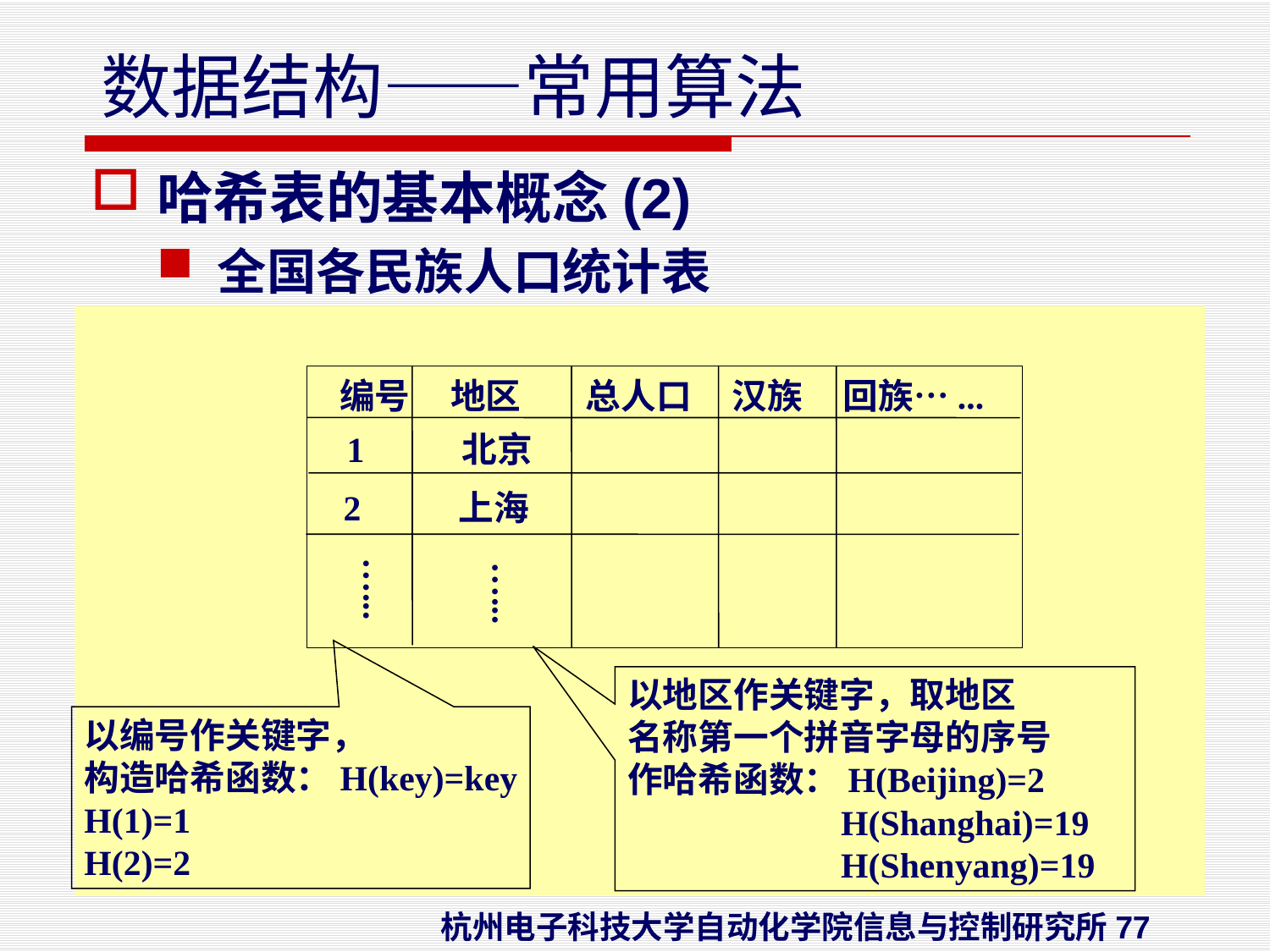

哈希表的基本概念(2)
全国各民族人口统计表

编号     地区        总人口     汉族     回族…...

1          北京

2          上海

…...
…...

以地区作关键字，取地区
名称第一个拼音字母的序号
作哈希函数：H(Beijing)=2
                        H(Shanghai)=19
                        H(Shenyang)=19
以编号作关键字，
构造哈希函数：H(key)=key
H(1)=1
H(2)=2